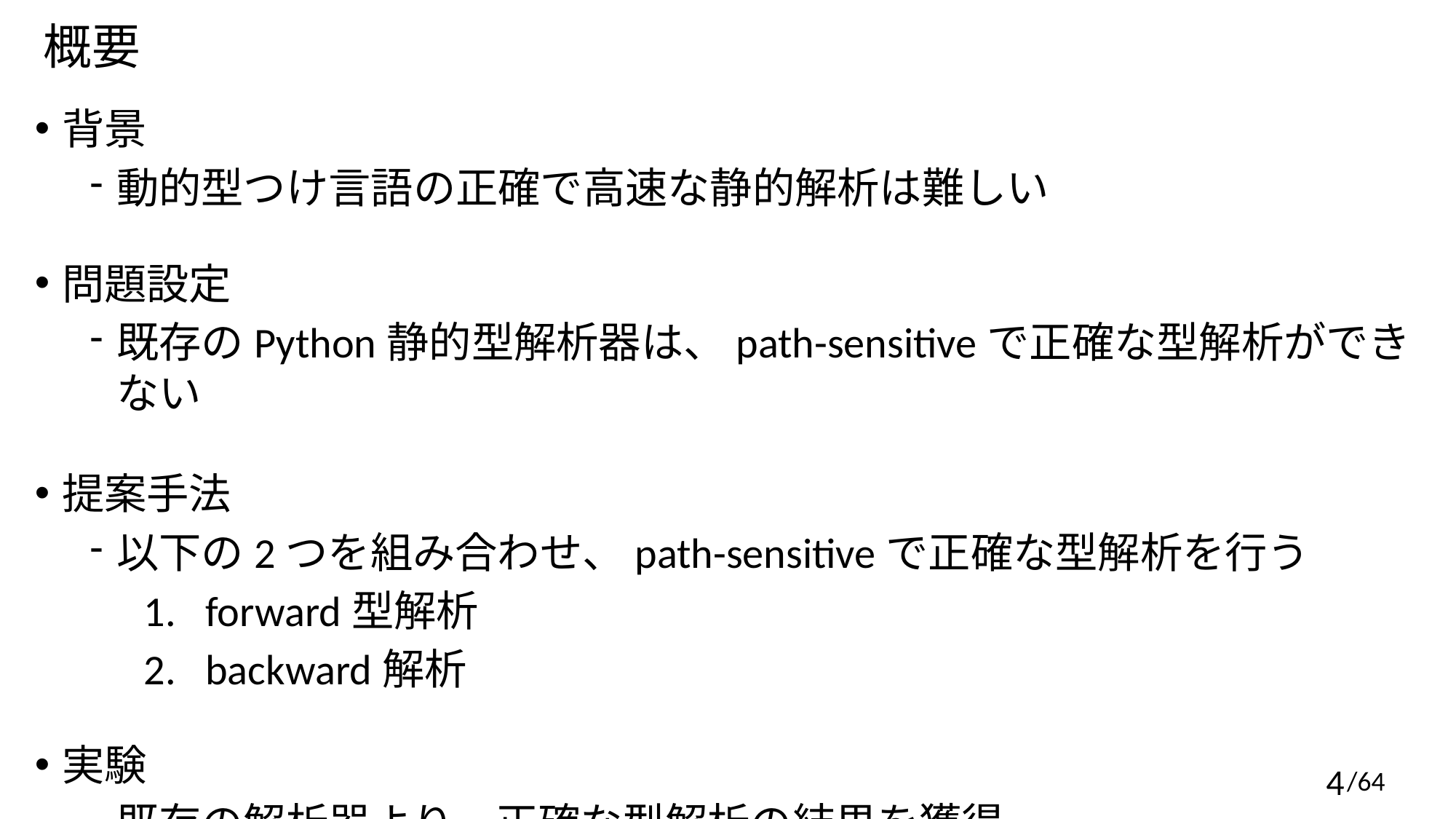

概要
背景
動的型つけ言語の正確で高速な静的解析は難しい

問題設定
既存のPython静的型解析器は、path-sensitiveで正確な型解析ができない

提案手法
以下の2つを組み合わせ、path-sensitiveで正確な型解析を行う
forward型解析
backward解析

実験
既存の解析器より、正確な型解析の結果を獲得
/64
4